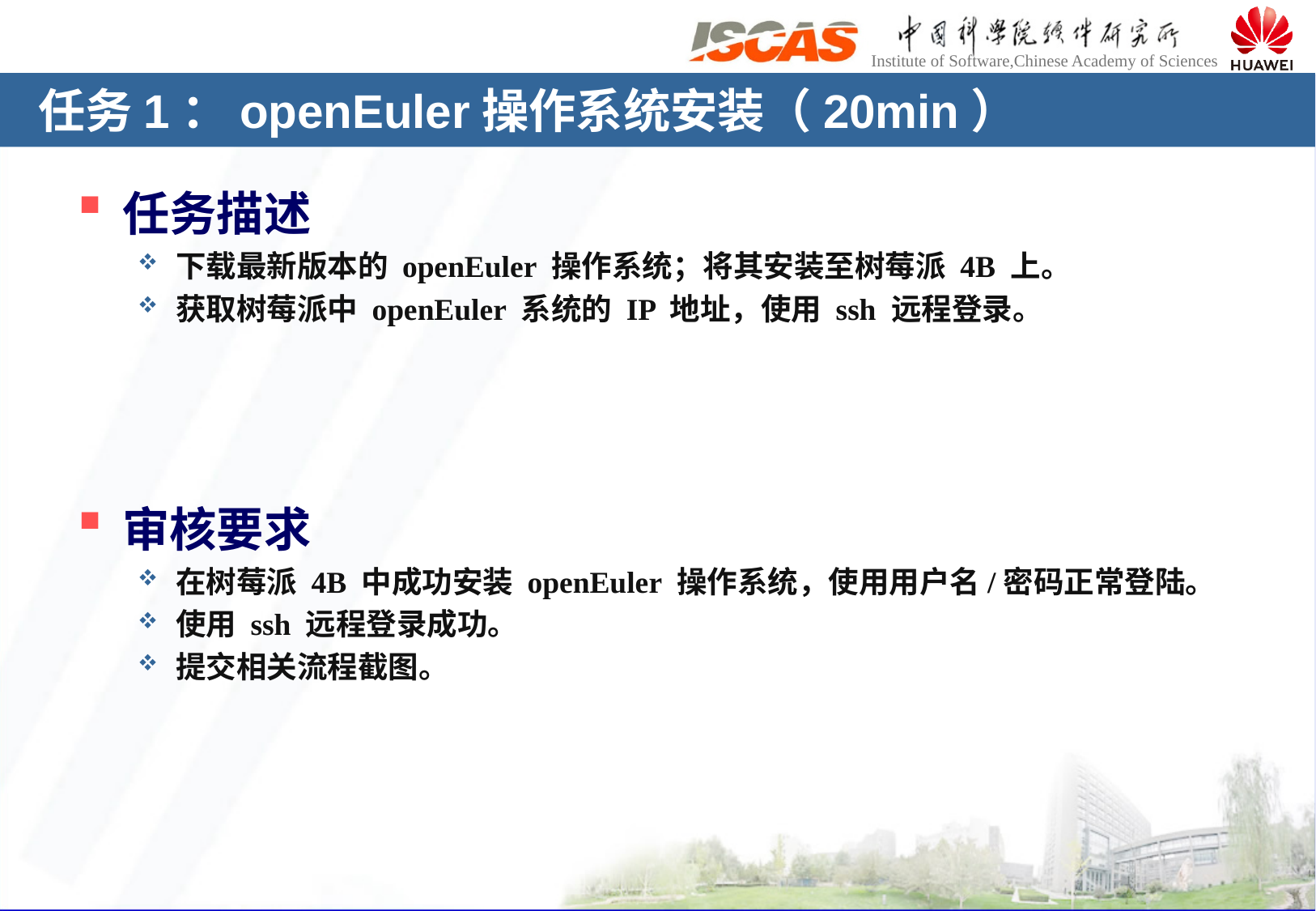

# 任务1：openEuler操作系统安装（20min）
任务描述
下载最新版本的 openEuler 操作系统；将其安装至树莓派 4B 上。
获取树莓派中 openEuler 系统的 IP 地址，使用 ssh 远程登录。

审核要求
在树莓派 4B 中成功安装 openEuler 操作系统，使用用户名/密码正常登陆。
使用 ssh 远程登录成功。
提交相关流程截图。